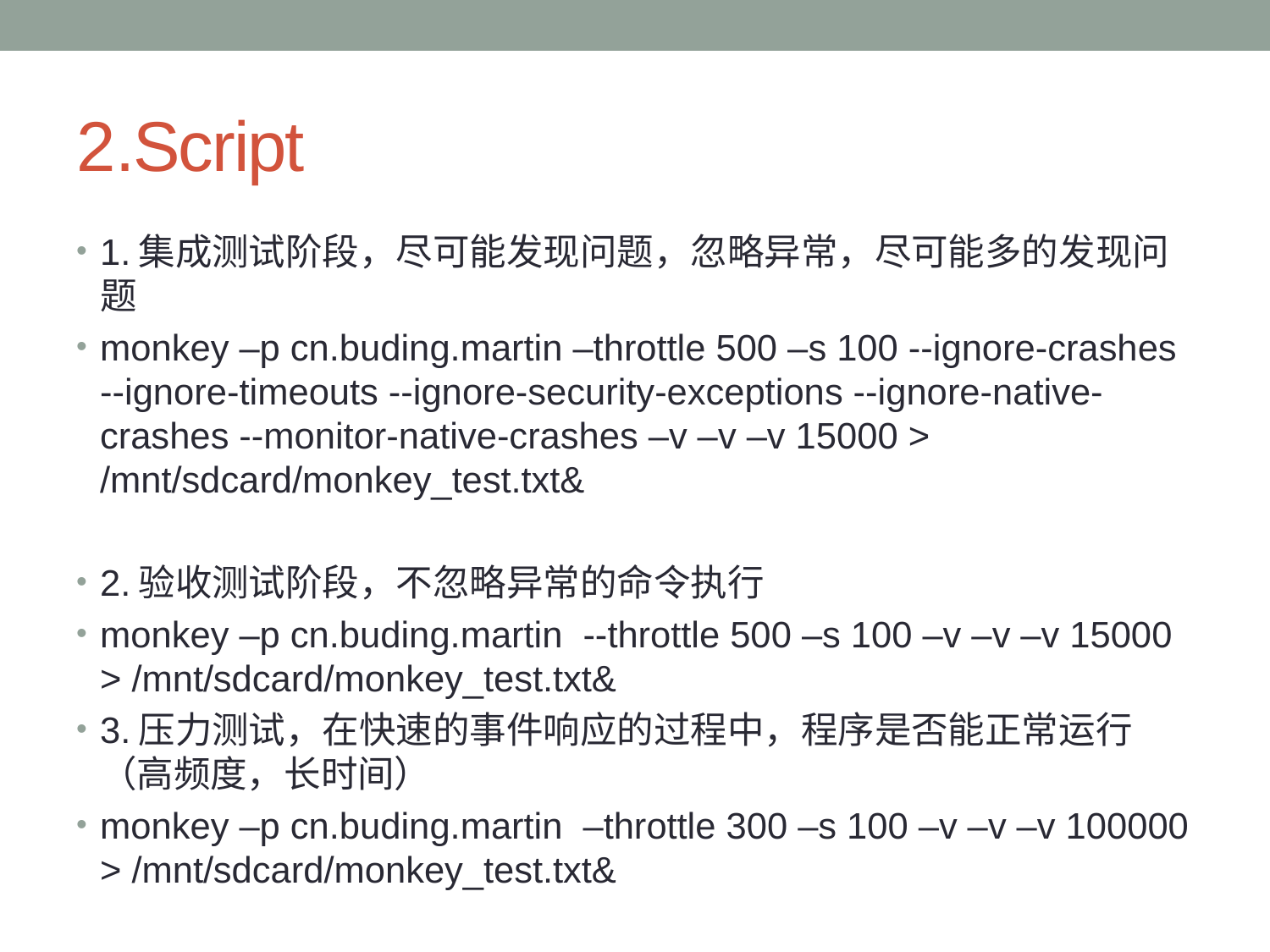

# 2.Script
1.集成测试阶段，尽可能发现问题，忽略异常，尽可能多的发现问题
monkey –p cn.buding.martin –throttle 500 –s 100 --ignore-crashes --ignore-timeouts --ignore-security-exceptions --ignore-native-crashes --monitor-native-crashes –v –v –v 15000 > /mnt/sdcard/monkey_test.txt&

2.验收测试阶段，不忽略异常的命令执行
monkey –p cn.buding.martin  --throttle 500 –s 100 –v –v –v 15000 > /mnt/sdcard/monkey_test.txt&
3.压力测试，在快速的事件响应的过程中，程序是否能正常运行（高频度，长时间）
monkey –p cn.buding.martin  –throttle 300 –s 100 –v –v –v 100000 > /mnt/sdcard/monkey_test.txt&